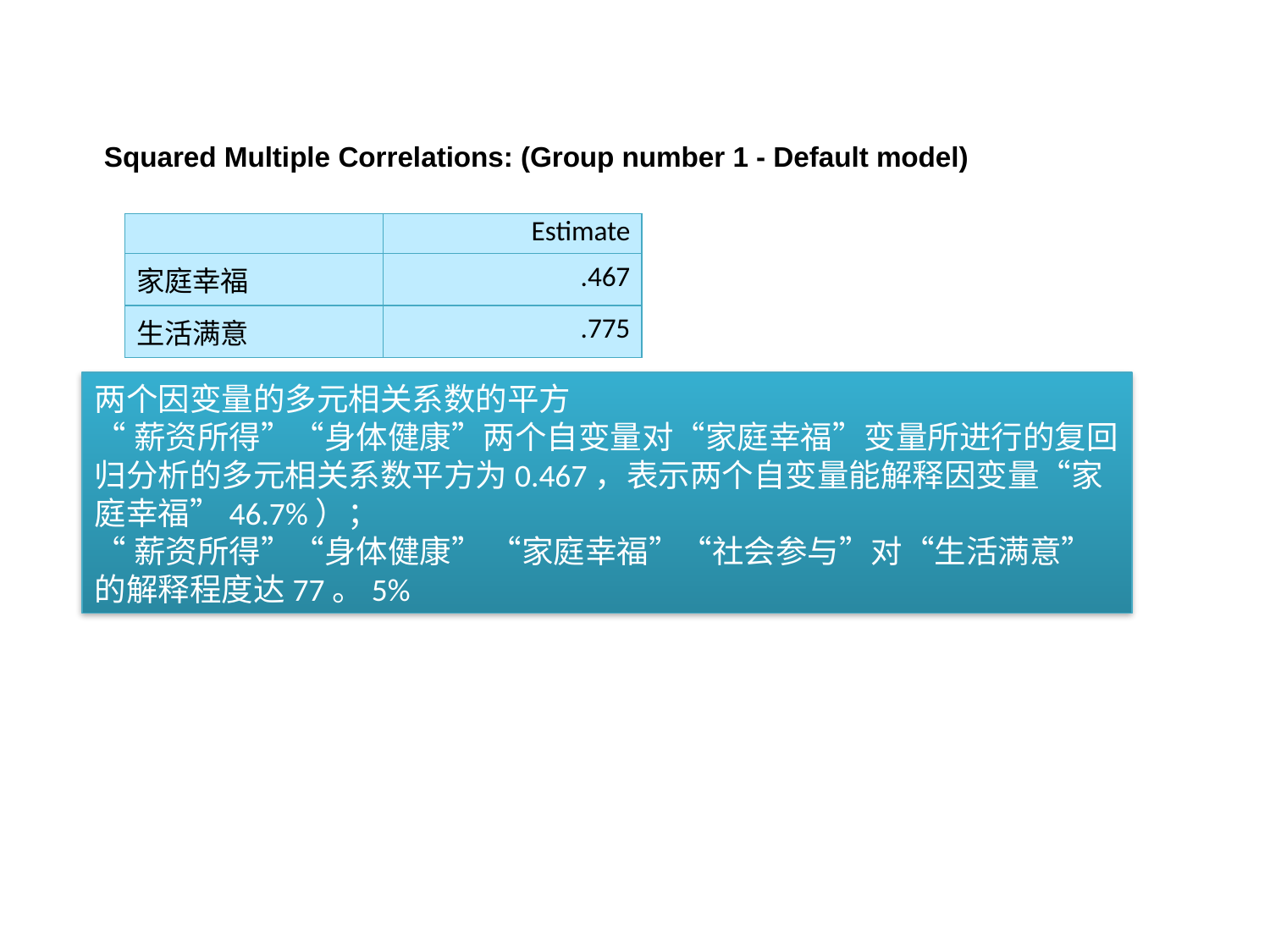

Squared Multiple Correlations: (Group number 1 - Default model)

#
|  | Estimate |
| --- | --- |
| 家庭幸福 | .467 |
| 生活满意 | .775 |
两个因变量的多元相关系数的平方
“薪资所得”“身体健康”两个自变量对“家庭幸福”变量所进行的复回归分析的多元相关系数平方为0.467，表示两个自变量能解释因变量“家庭幸福”46.7%）；
“薪资所得”“身体健康” “家庭幸福”“社会参与”对“生活满意”的解释程度达77。5%